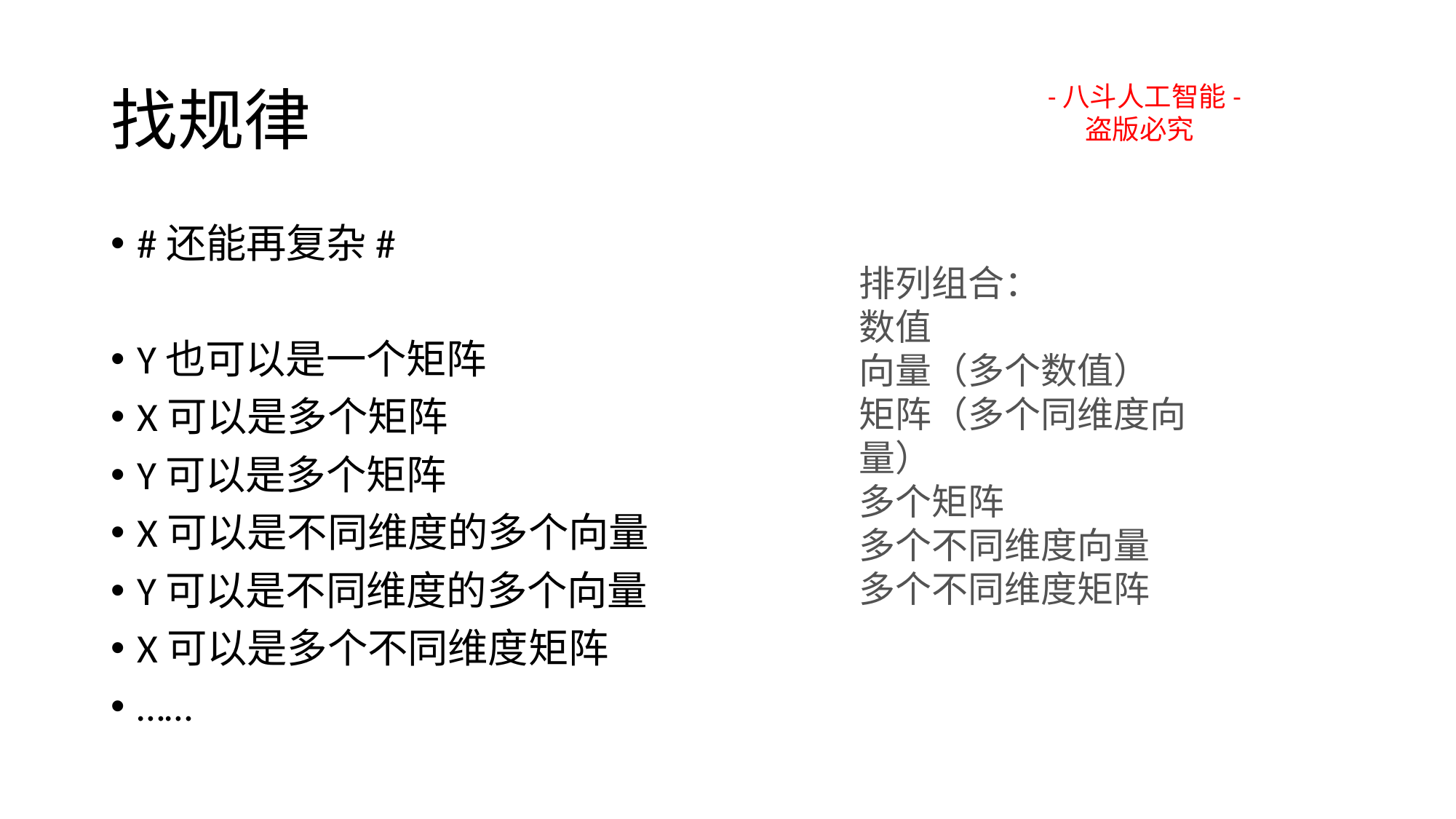

# 找规律
-八斗人工智能-
     盗版必究
#还能再复杂#

Y也可以是一个矩阵
X可以是多个矩阵
Y可以是多个矩阵
X可以是不同维度的多个向量
Y可以是不同维度的多个向量
X可以是多个不同维度矩阵
……
排列组合：
数值
向量（多个数值）
矩阵（多个同维度向量）
多个矩阵
多个不同维度向量
多个不同维度矩阵